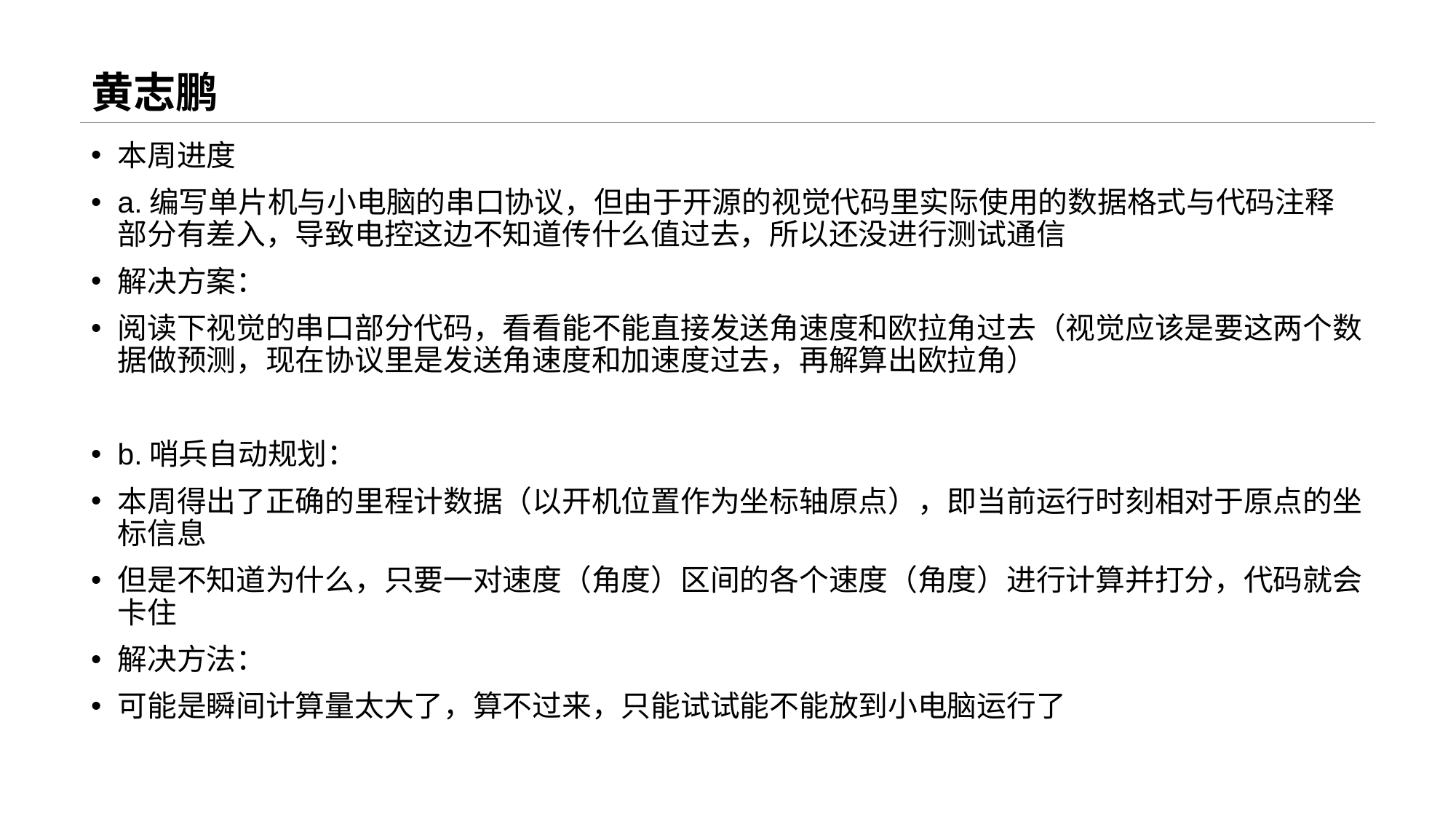

# 黄志鹏
本周进度
a.编写单片机与小电脑的串口协议，但由于开源的视觉代码里实际使用的数据格式与代码注释部分有差入，导致电控这边不知道传什么值过去，所以还没进行测试通信
解决方案：
阅读下视觉的串口部分代码，看看能不能直接发送角速度和欧拉角过去（视觉应该是要这两个数据做预测，现在协议里是发送角速度和加速度过去，再解算出欧拉角）

b.哨兵自动规划：
本周得出了正确的里程计数据（以开机位置作为坐标轴原点），即当前运行时刻相对于原点的坐标信息
但是不知道为什么，只要一对速度（角度）区间的各个速度（角度）进行计算并打分，代码就会卡住
解决方法：
可能是瞬间计算量太大了，算不过来，只能试试能不能放到小电脑运行了